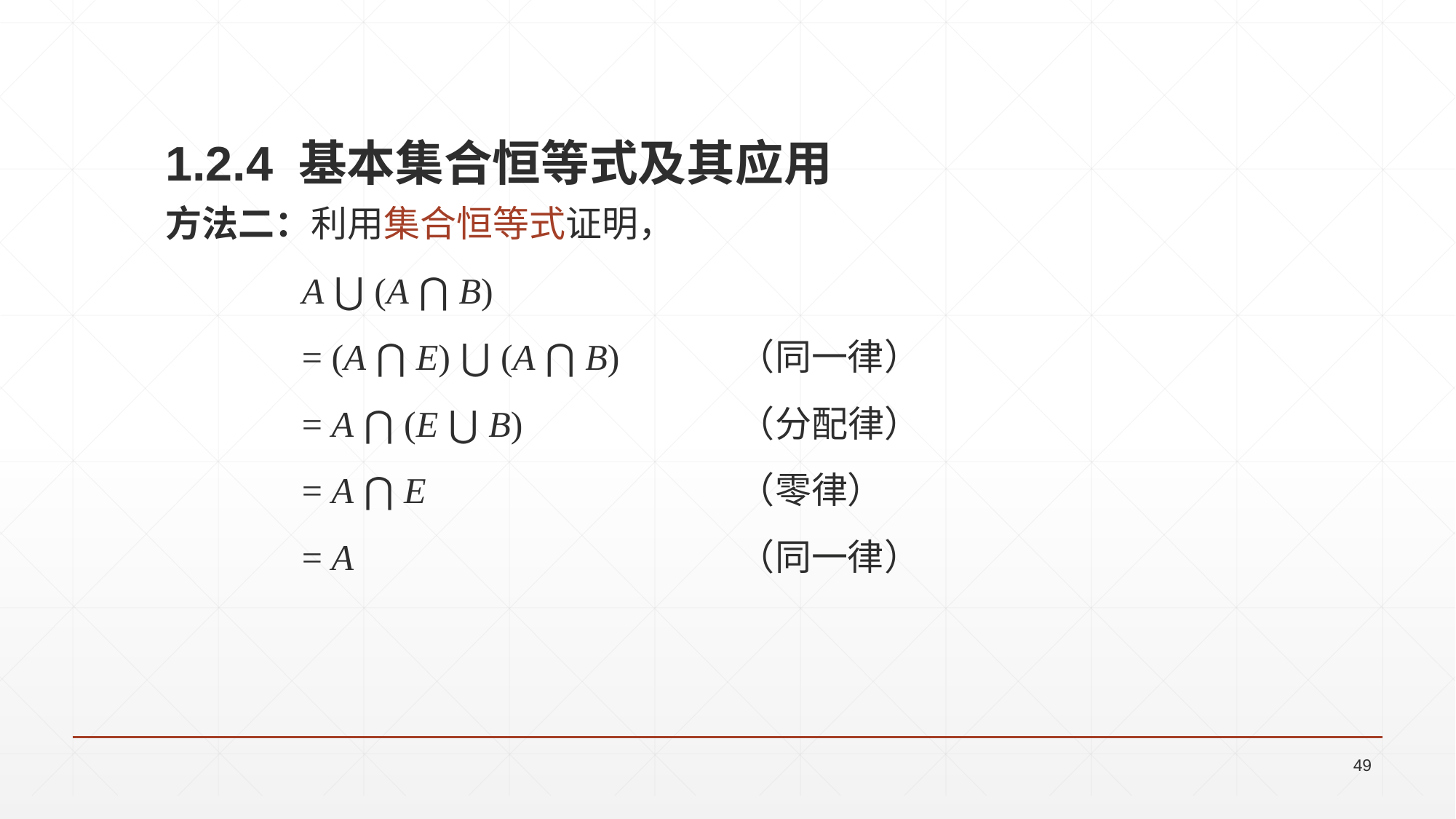

1.2.4 基本集合恒等式及其应用
方法二：利用集合恒等式证明，
		A ⋃ (A ⋂ B)
   	= (A ⋂ E) ⋃ (A ⋂ B)       	（同一律）
    	= A ⋂ (E ⋃ B)              	（分配律）
    	= A ⋂ E                       	（零律）
   	= A                             		（同一律）
49